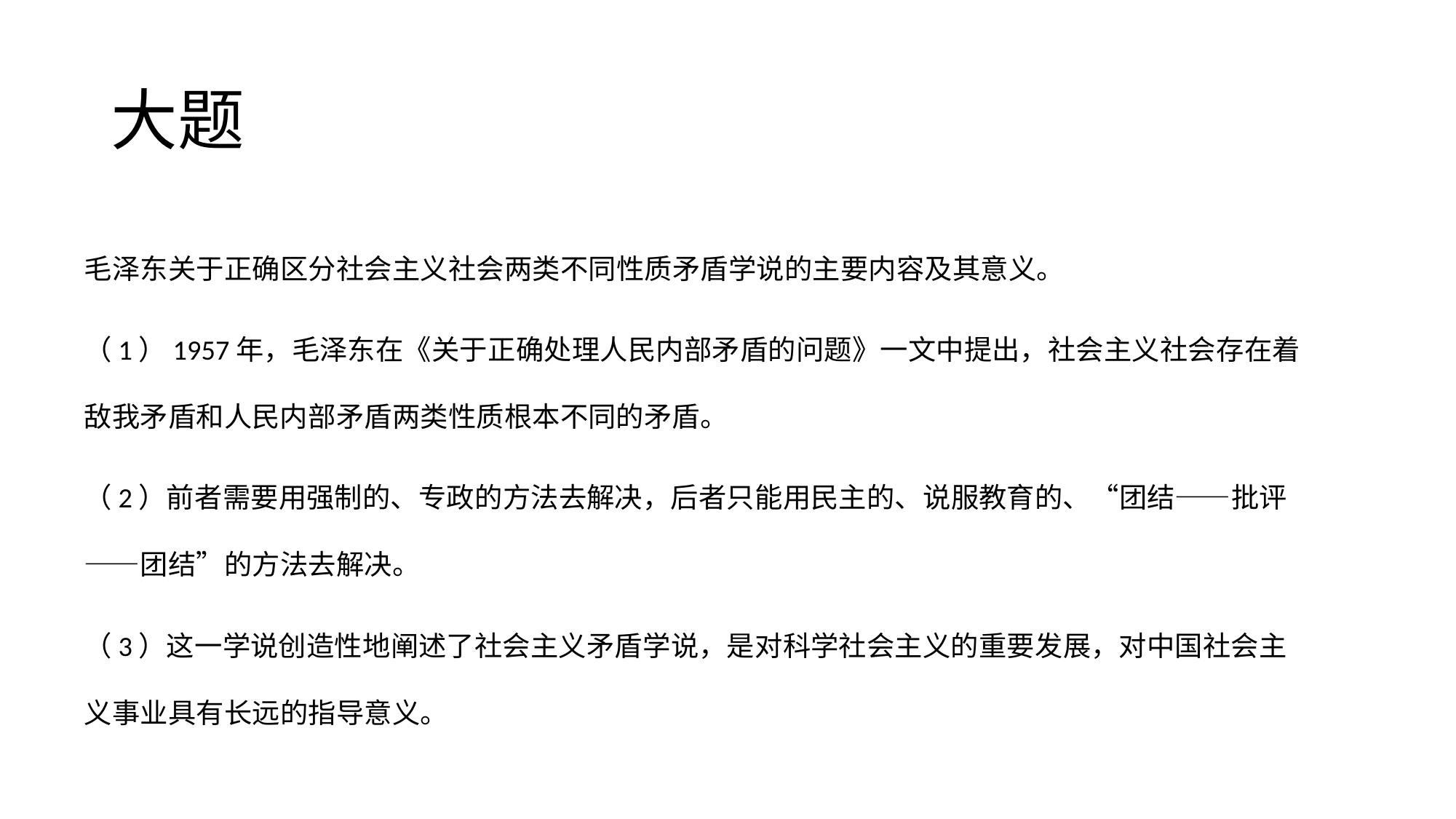

# 大题
毛泽东关于正确区分社会主义社会两类不同性质矛盾学说的主要内容及其意义。
（1）1957年，毛泽东在《关于正确处理人民内部矛盾的问题》一文中提出，社会主义社会存在着敌我矛盾和人民内部矛盾两类性质根本不同的矛盾。
（2）前者需要用强制的、专政的方法去解决，后者只能用民主的、说服教育的、“团结——批评——团结”的方法去解决。
（3）这一学说创造性地阐述了社会主义矛盾学说，是对科学社会主义的重要发展，对中国社会主义事业具有长远的指导意义。